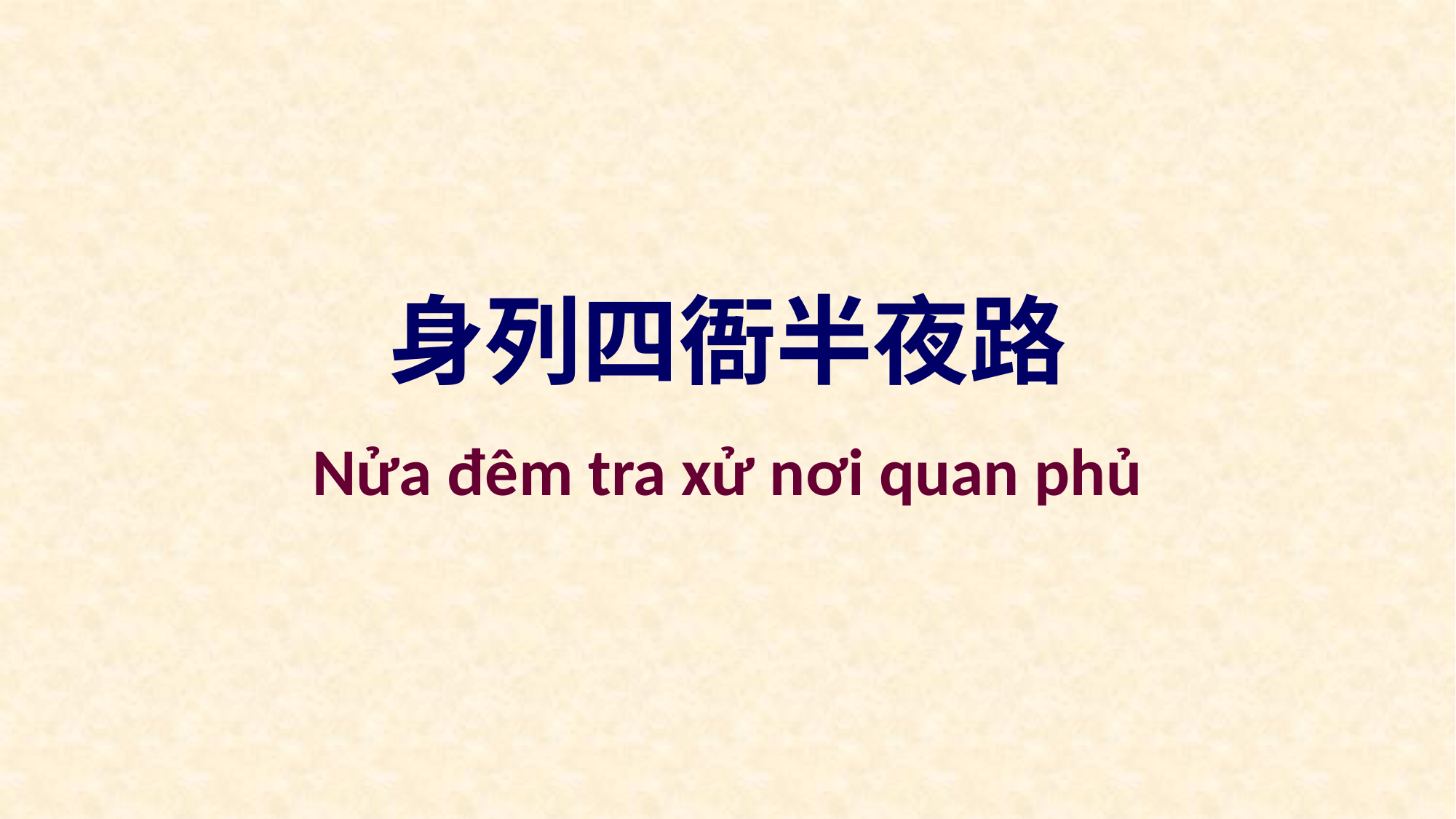

身列四衙半夜路
Nửa đêm tra xử nơi quan phủ